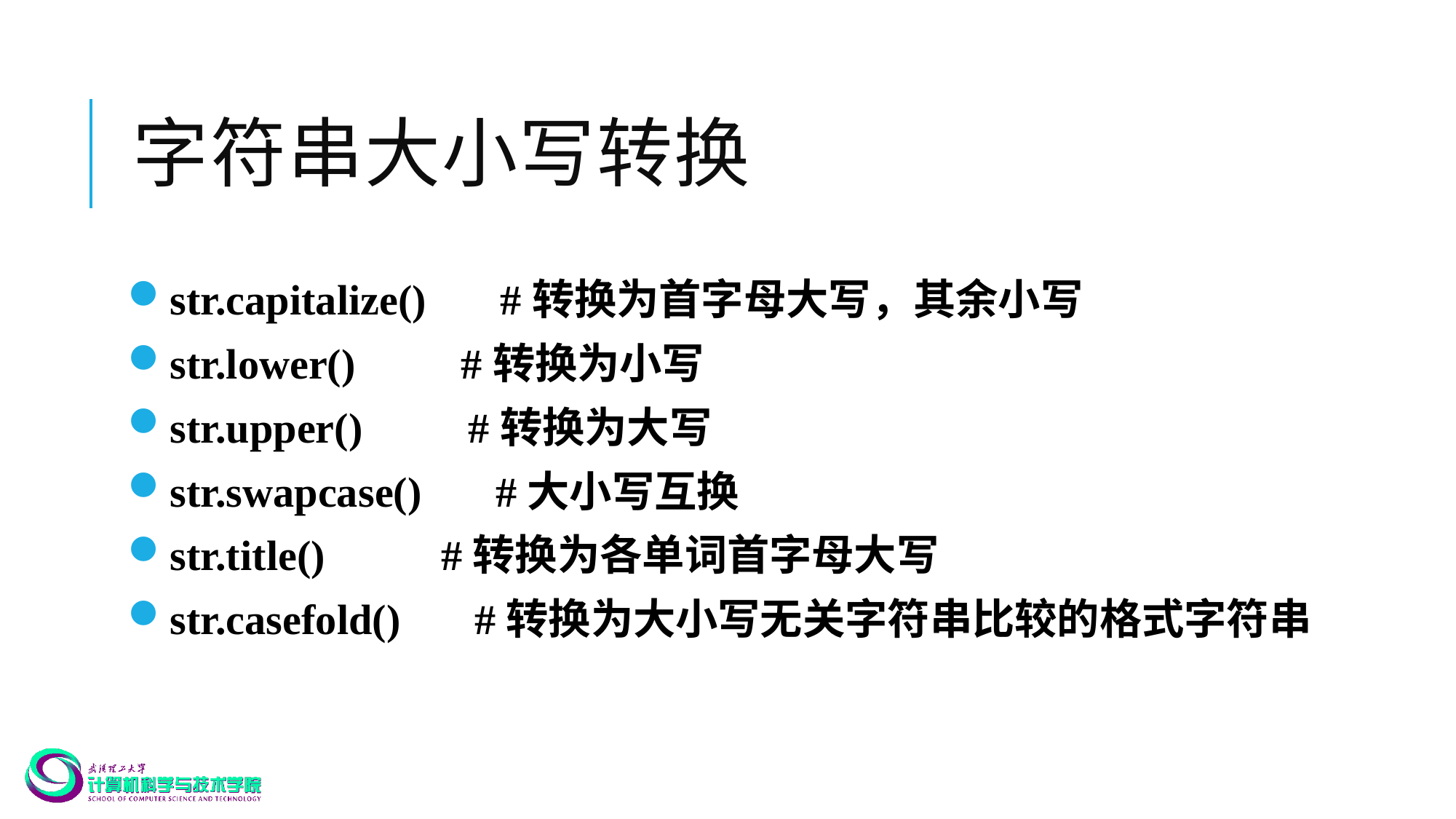

# 字符串大小写转换
str.capitalize()       #转换为首字母大写，其余小写
str.lower()          #转换为小写
str.upper()          #转换为大写
str.swapcase()       #大小写互换
str.title()           #转换为各单词首字母大写
str.casefold()       #转换为大小写无关字符串比较的格式字符串